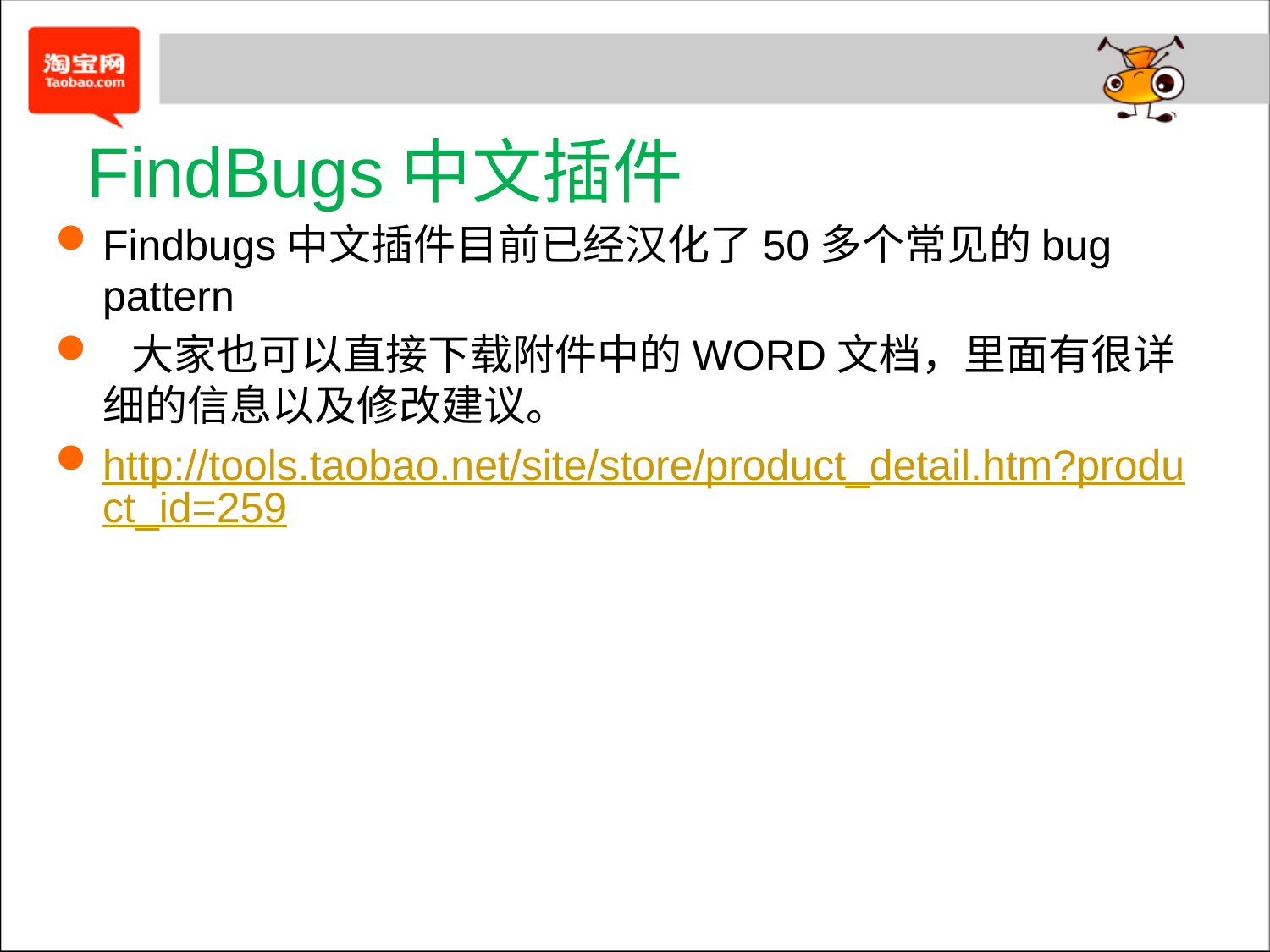

# FindBugs中文插件
Findbugs中文插件目前已经汉化了50多个常见的bug pattern
  大家也可以直接下载附件中的WORD文档，里面有很详细的信息以及修改建议。
http://tools.taobao.net/site/store/product_detail.htm?product_id=259